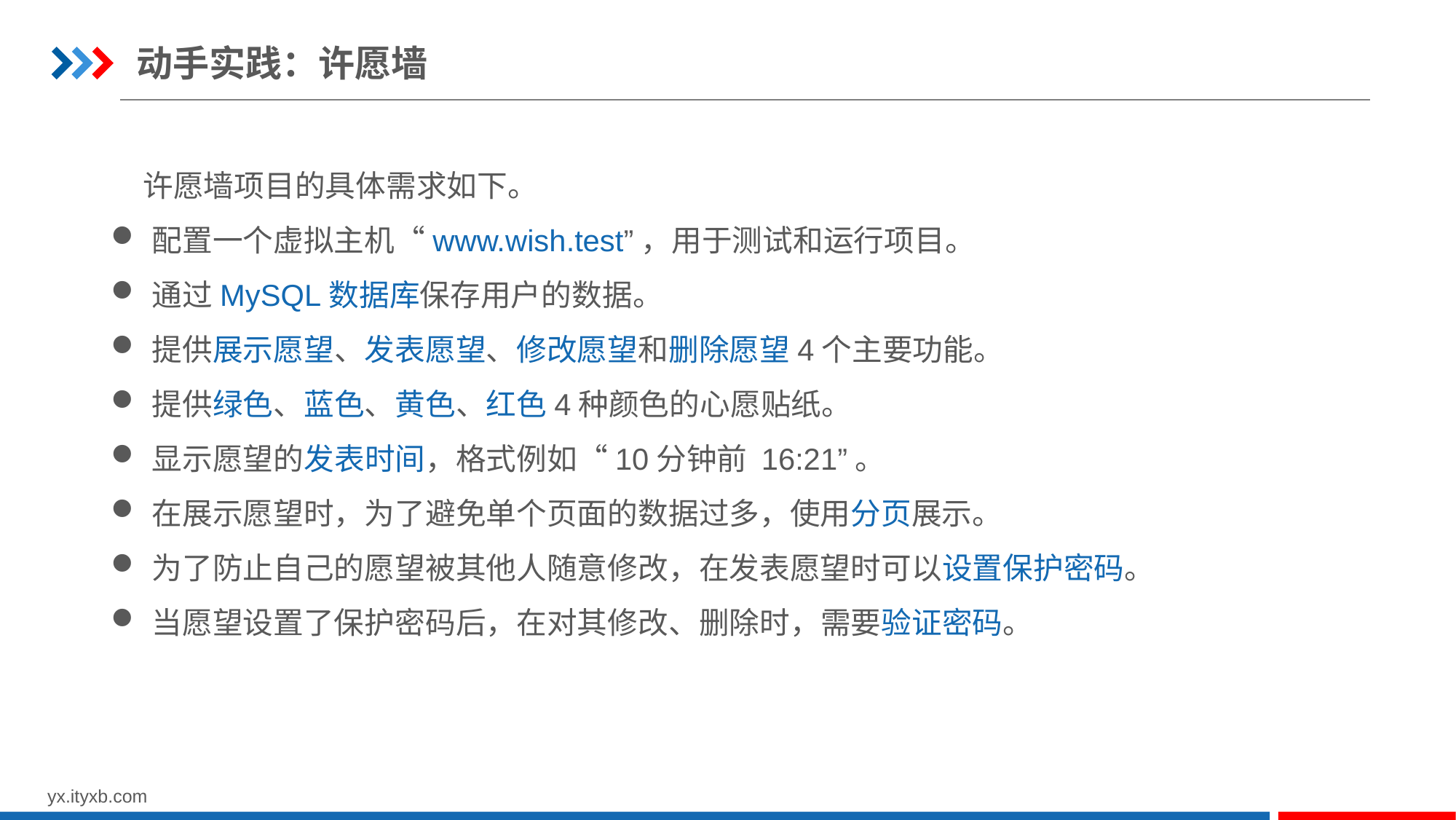

动手实践：许愿墙
许愿墙项目的具体需求如下。
配置一个虚拟主机“www.wish.test”，用于测试和运行项目。
通过MySQL数据库保存用户的数据。
提供展示愿望、发表愿望、修改愿望和删除愿望4个主要功能。
提供绿色、蓝色、黄色、红色4种颜色的心愿贴纸。
显示愿望的发表时间，格式例如“10分钟前 16:21”。
在展示愿望时，为了避免单个页面的数据过多，使用分页展示。
为了防止自己的愿望被其他人随意修改，在发表愿望时可以设置保护密码。
当愿望设置了保护密码后，在对其修改、删除时，需要验证密码。